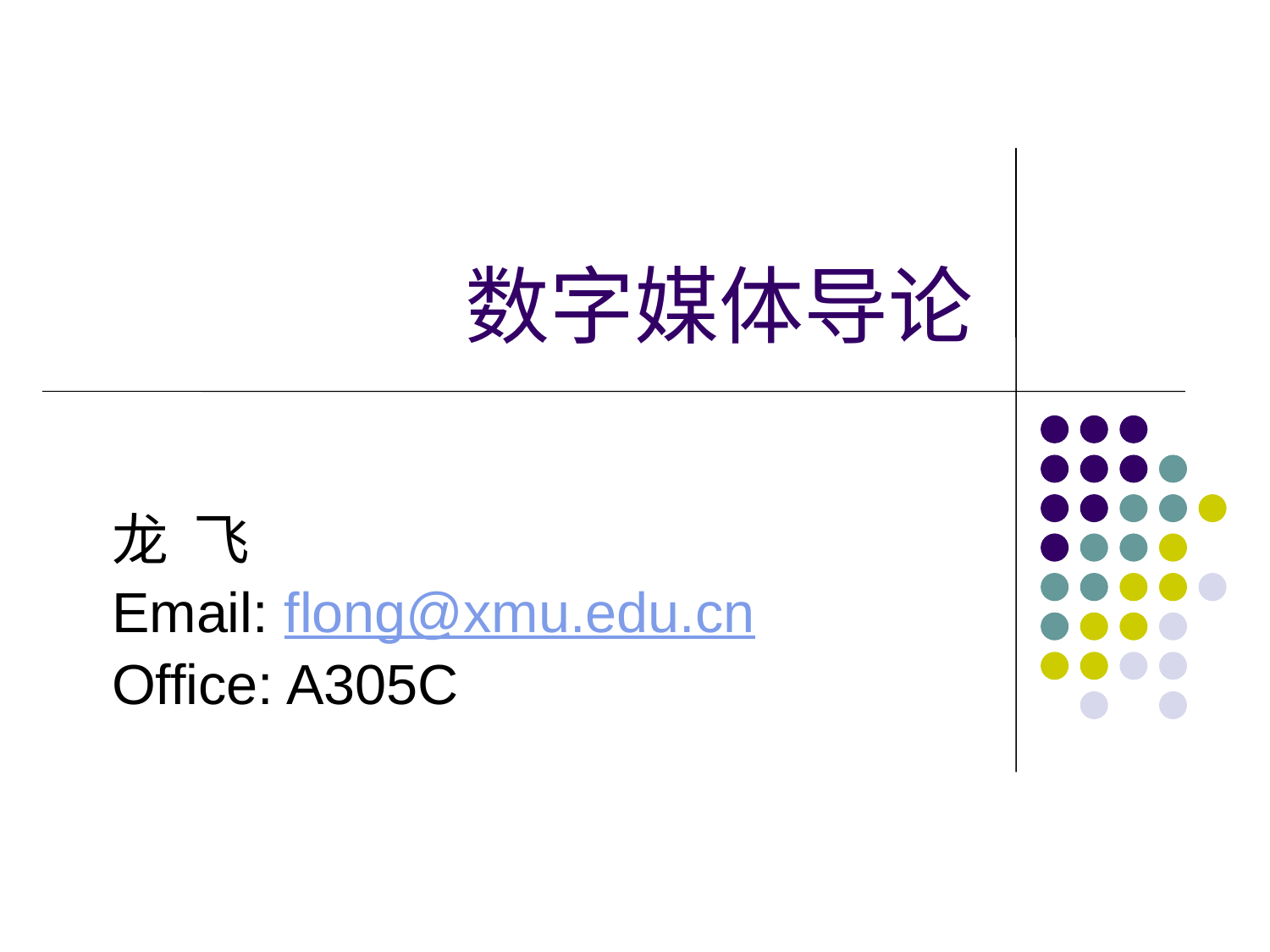

# 数字媒体导论

龙  飞
Email: flong@xmu.edu.cn
Office: A305C